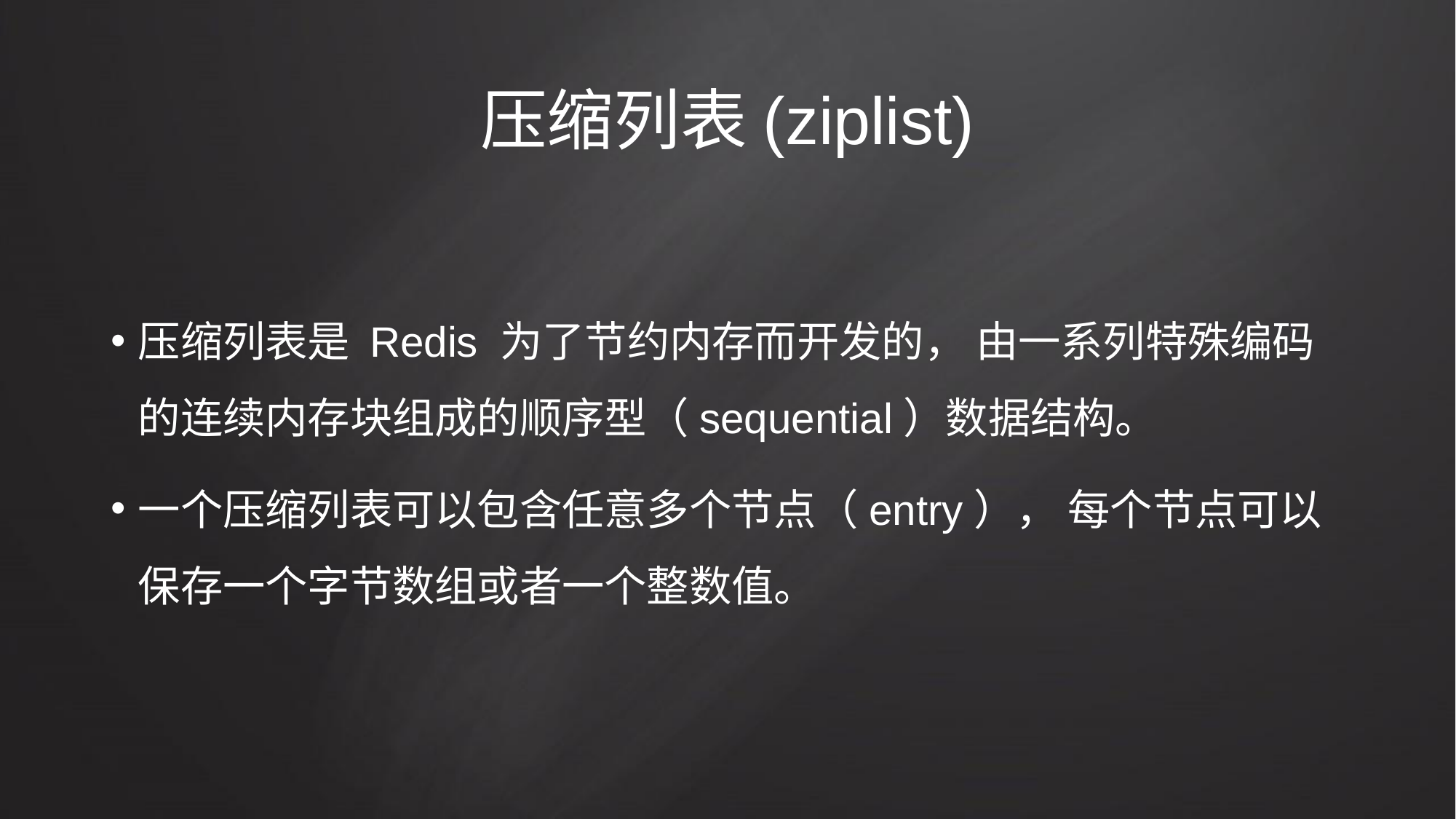

# 压缩列表(ziplist)

压缩列表是 Redis 为了节约内存而开发的， 由一系列特殊编码的连续内存块组成的顺序型（sequential）数据结构。
一个压缩列表可以包含任意多个节点（entry）， 每个节点可以保存一个字节数组或者一个整数值。